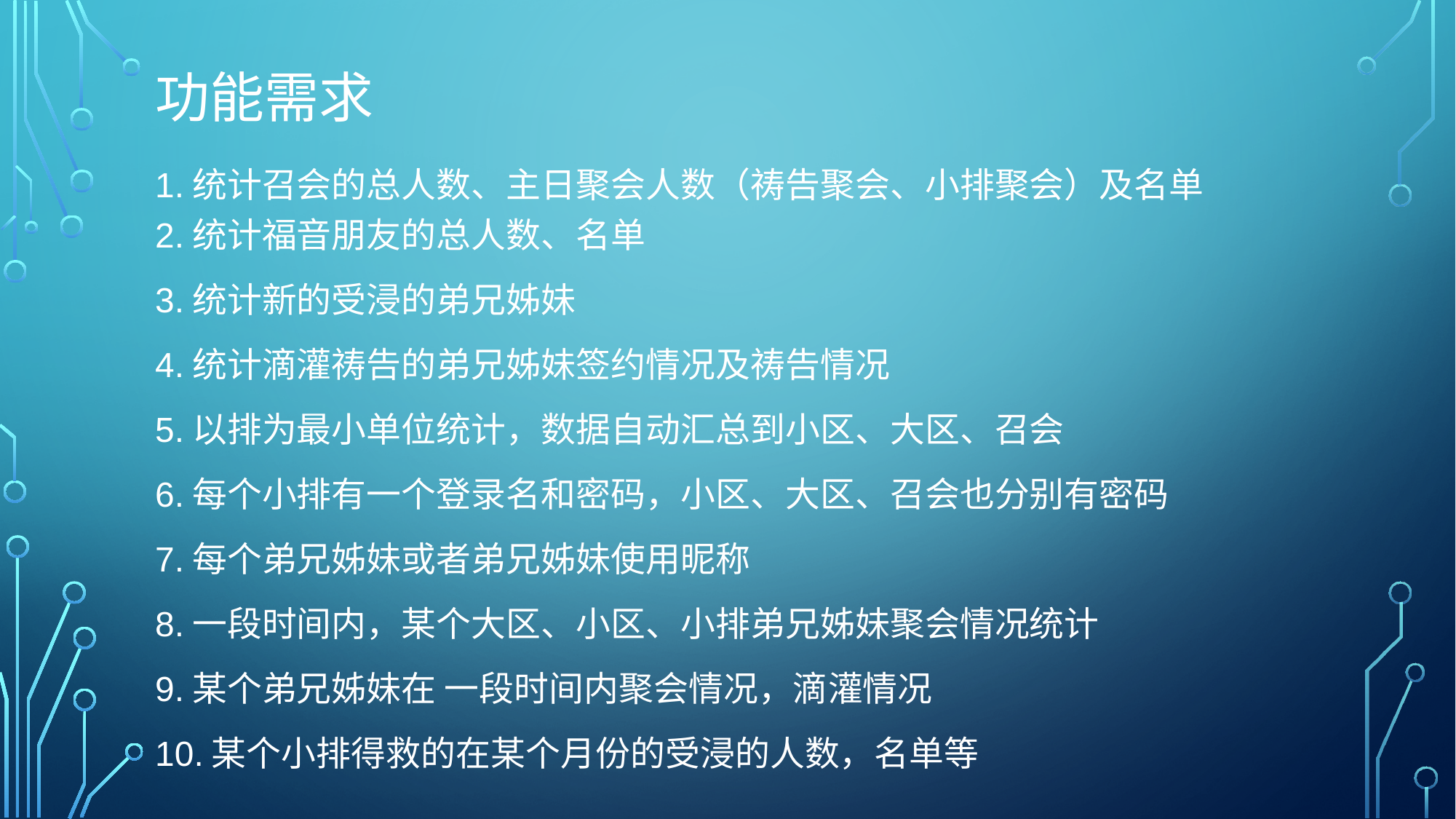

# 功能需求
1.统计召会的总人数、主日聚会人数（祷告聚会、小排聚会）及名单
2.统计福音朋友的总人数、名单
3.统计新的受浸的弟兄姊妹
4.统计滴灌祷告的弟兄姊妹签约情况及祷告情况
5.以排为最小单位统计，数据自动汇总到小区、大区、召会
6.每个小排有一个登录名和密码，小区、大区、召会也分别有密码
7.每个弟兄姊妹或者弟兄姊妹使用昵称
8.一段时间内，某个大区、小区、小排弟兄姊妹聚会情况统计
9.某个弟兄姊妹在 一段时间内聚会情况，滴灌情况
10.某个小排得救的在某个月份的受浸的人数，名单等